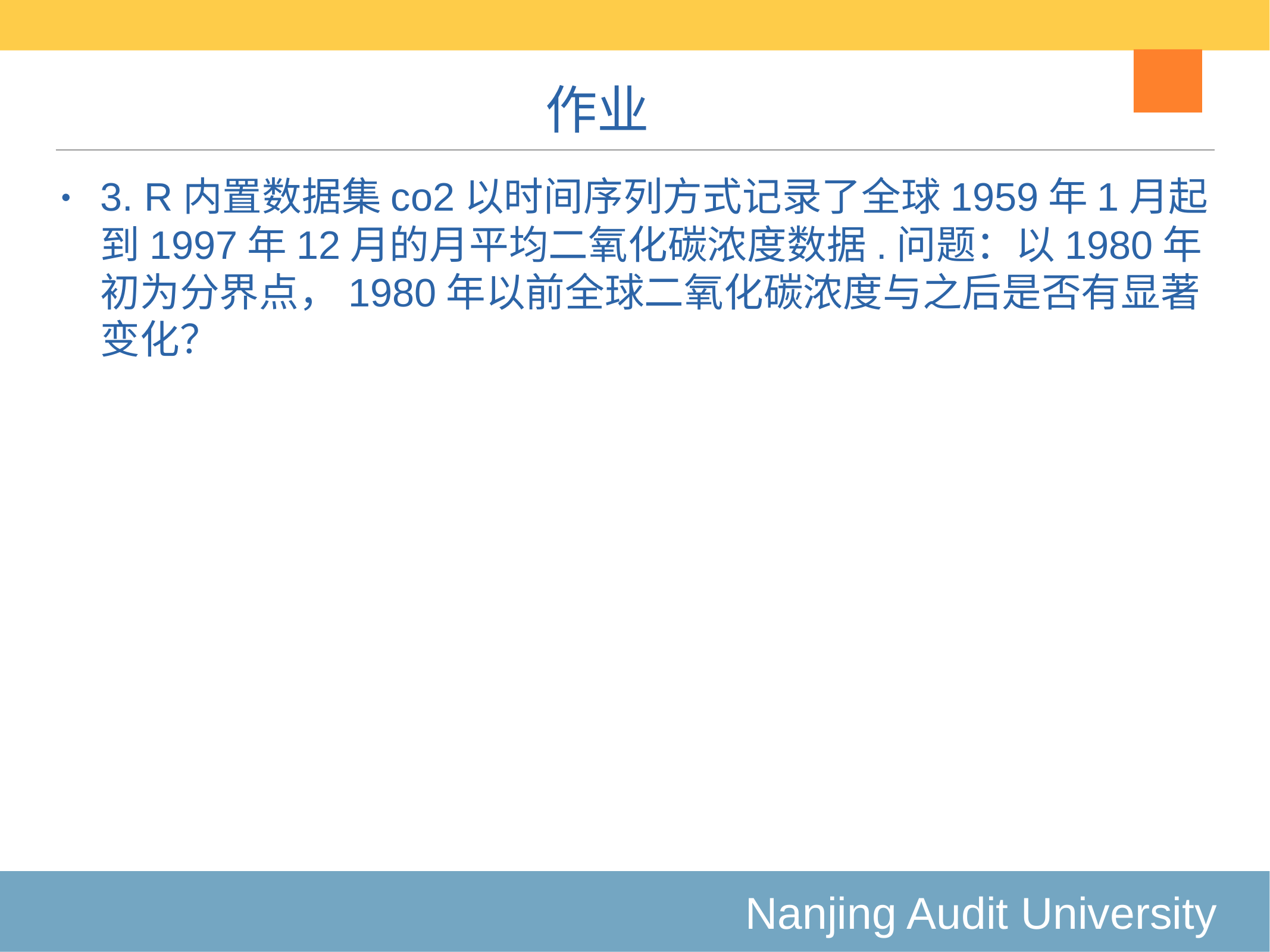

# 作业
3. R内置数据集co2以时间序列方式记录了全球1959年1月起到1997年12月的月平均二氧化碳浓度数据.问题：以1980年初为分界点，1980年以前全球二氧化碳浓度与之后是否有显著变化？